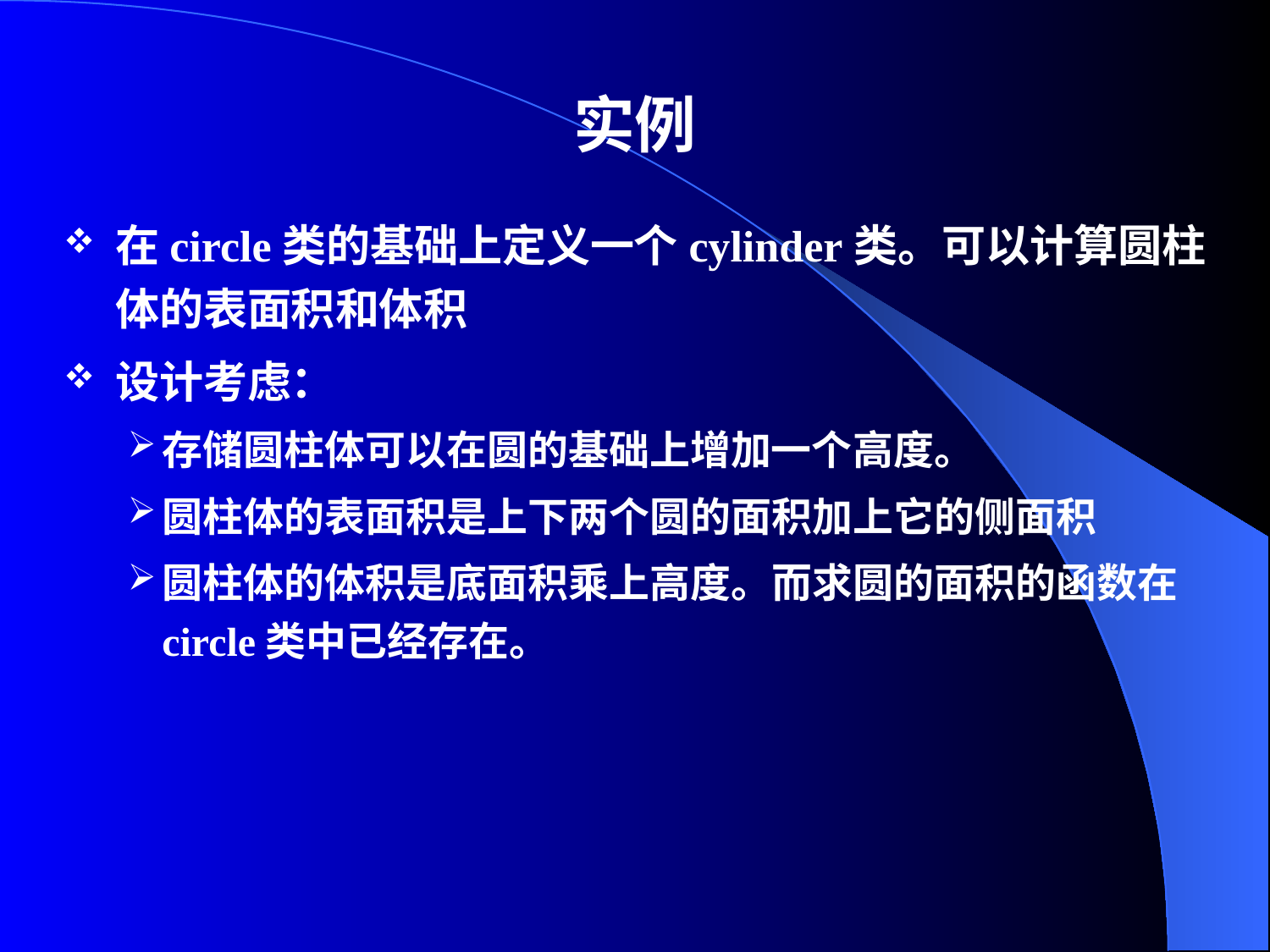

# 实例
在circle类的基础上定义一个cylinder类。可以计算圆柱体的表面积和体积
设计考虑：
存储圆柱体可以在圆的基础上增加一个高度。
圆柱体的表面积是上下两个圆的面积加上它的侧面积
圆柱体的体积是底面积乘上高度。而求圆的面积的函数在circle类中已经存在。